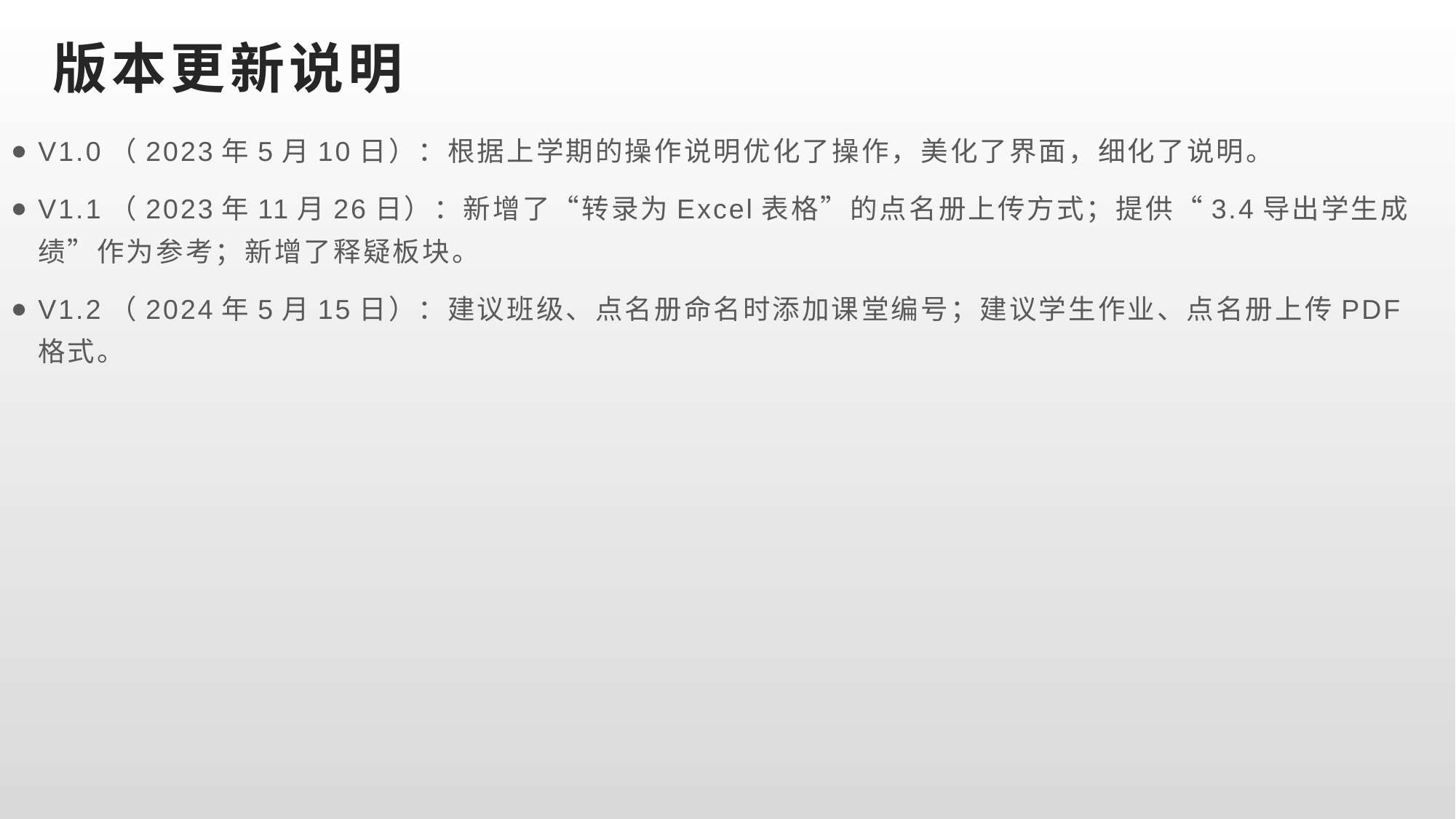

# 版本更新说明
V1.0（2023年5月10日）：根据上学期的操作说明优化了操作，美化了界面，细化了说明。
V1.1（2023年11月26日）：新增了“转录为Excel表格”的点名册上传方式；提供“3.4导出学生成绩”作为参考；新增了释疑板块。
V1.2（2024年5月15日）：建议班级、点名册命名时添加课堂编号；建议学生作业、点名册上传PDF格式。